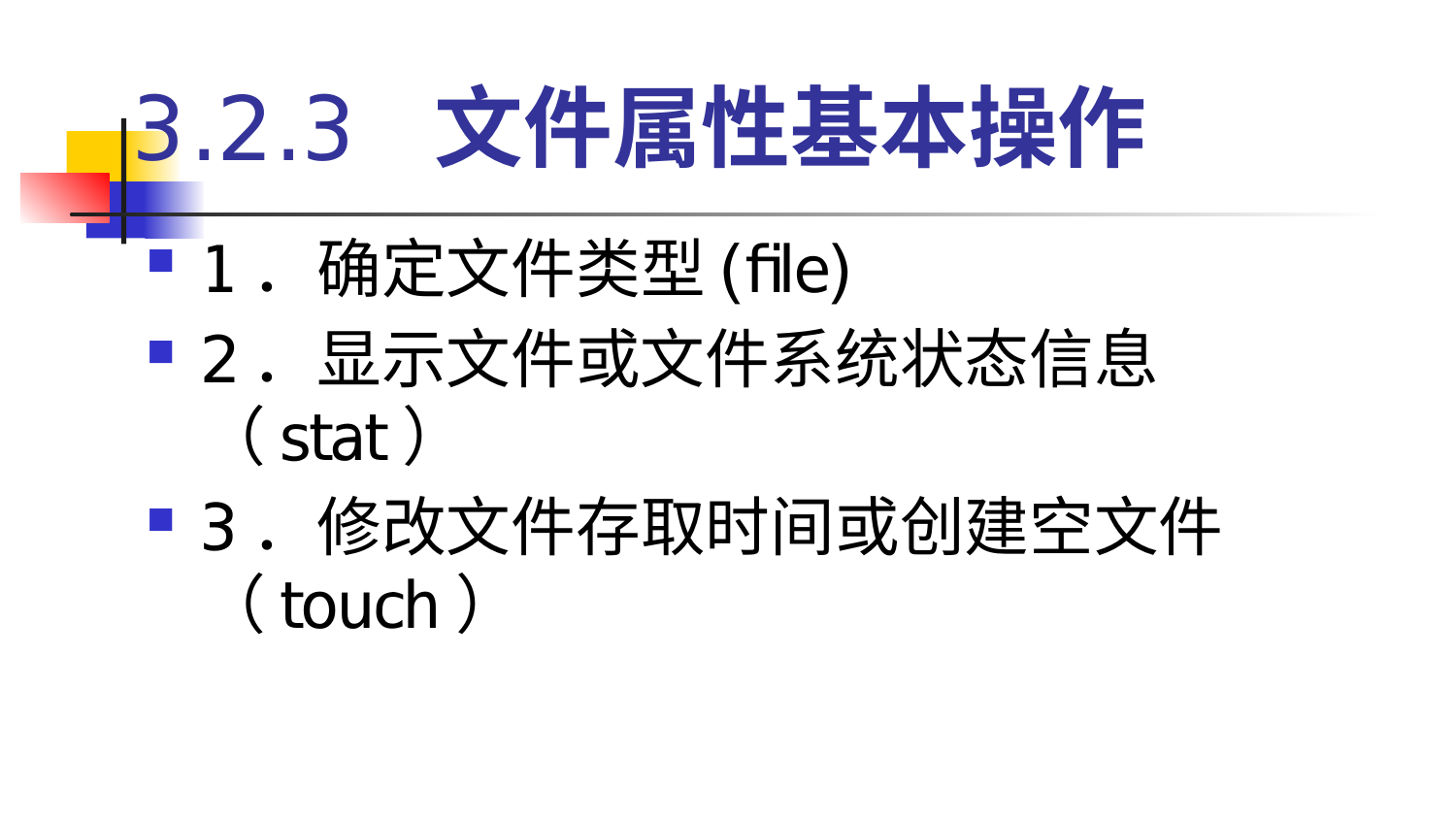

# 3.2.3  文件属性基本操作
1．确定文件类型(file)
2．显示文件或文件系统状态信息（stat）
3．修改文件存取时间或创建空文件（touch）